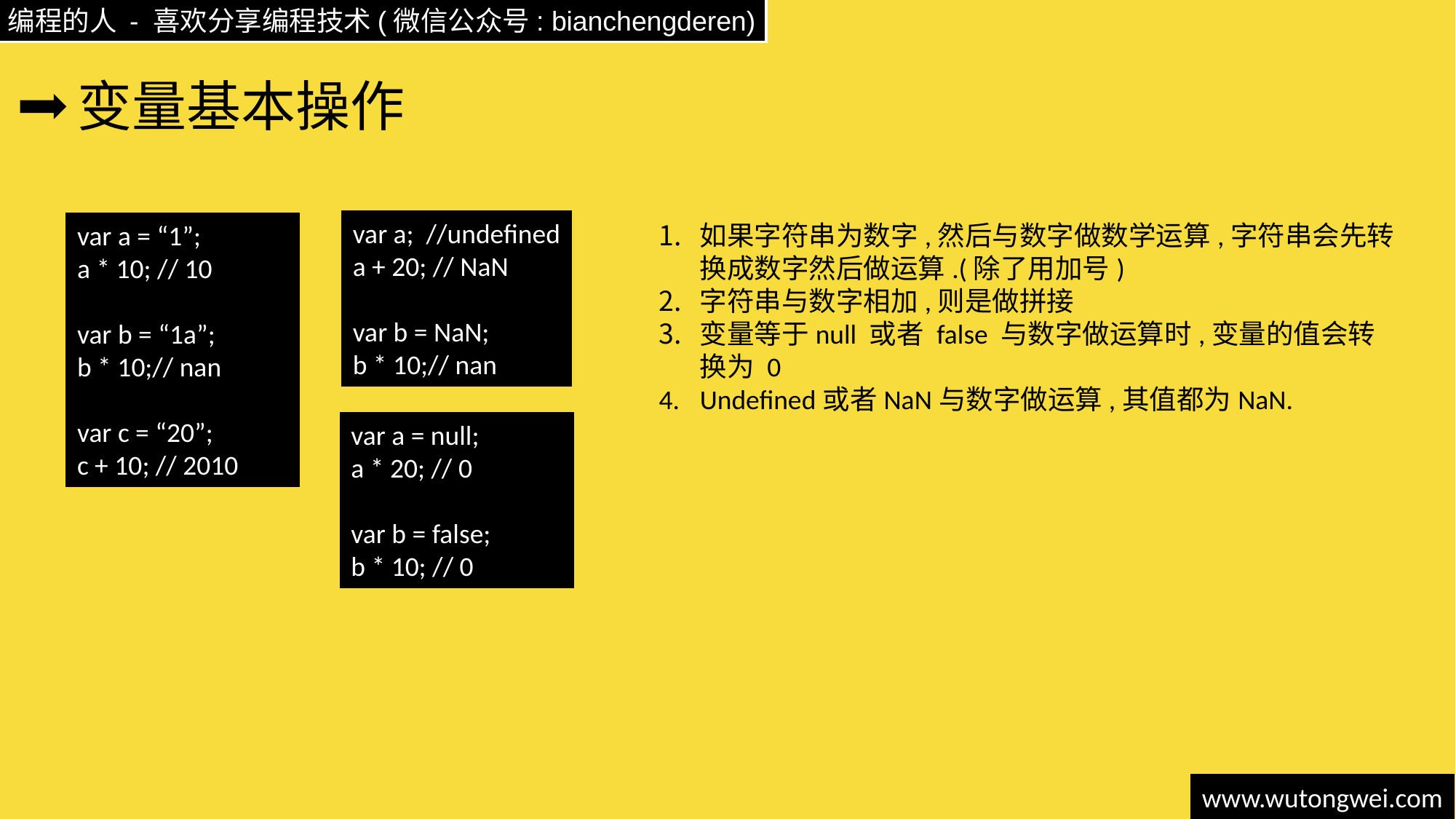

# 变量基本操作
var a;  //undefined
a + 20; // NaN

var b = NaN;
b * 10;// nan
var a = “1”;
a * 10; // 10

var b = “1a”;
b * 10;// nan

var c = “20”;
c + 10; // 2010
如果字符串为数字,然后与数字做数学运算,字符串会先转换成数字然后做运算.(除了用加号)
字符串与数字相加,则是做拼接
变量等于null 或者 false 与数字做运算时,变量的值会转换为 0
Undefined或者NaN与数字做运算,其值都为NaN.
var a = null;
a * 20; // 0

var b = false;
b * 10; // 0